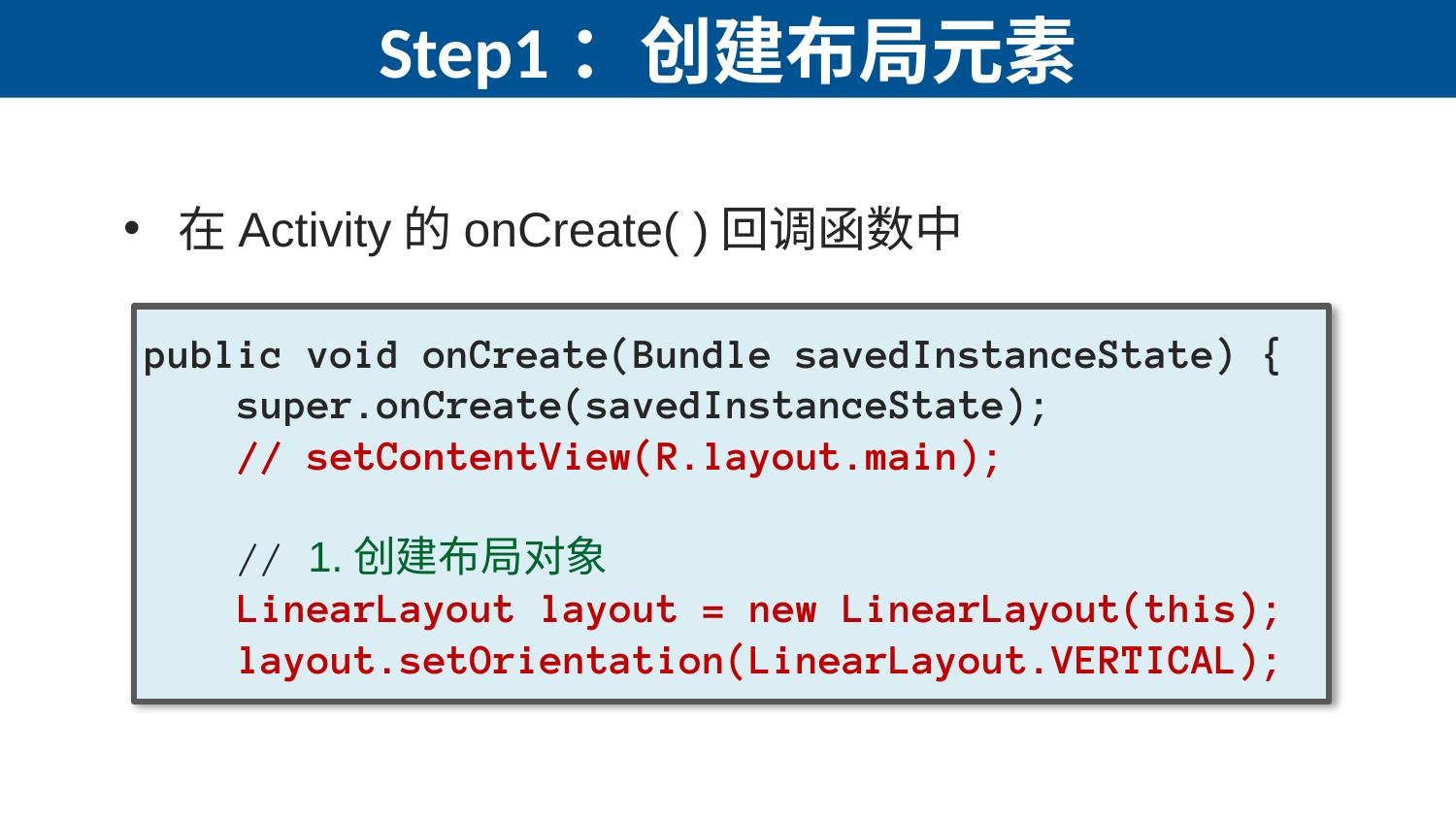

# Step1：创建布局元素
在Activity的onCreate( )回调函数中
public void onCreate(Bundle savedInstanceState) {
    super.onCreate(savedInstanceState);
    // setContentView(R.layout.main);

    // 1.创建布局对象
    LinearLayout layout = new LinearLayout(this);
    layout.setOrientation(LinearLayout.VERTICAL);